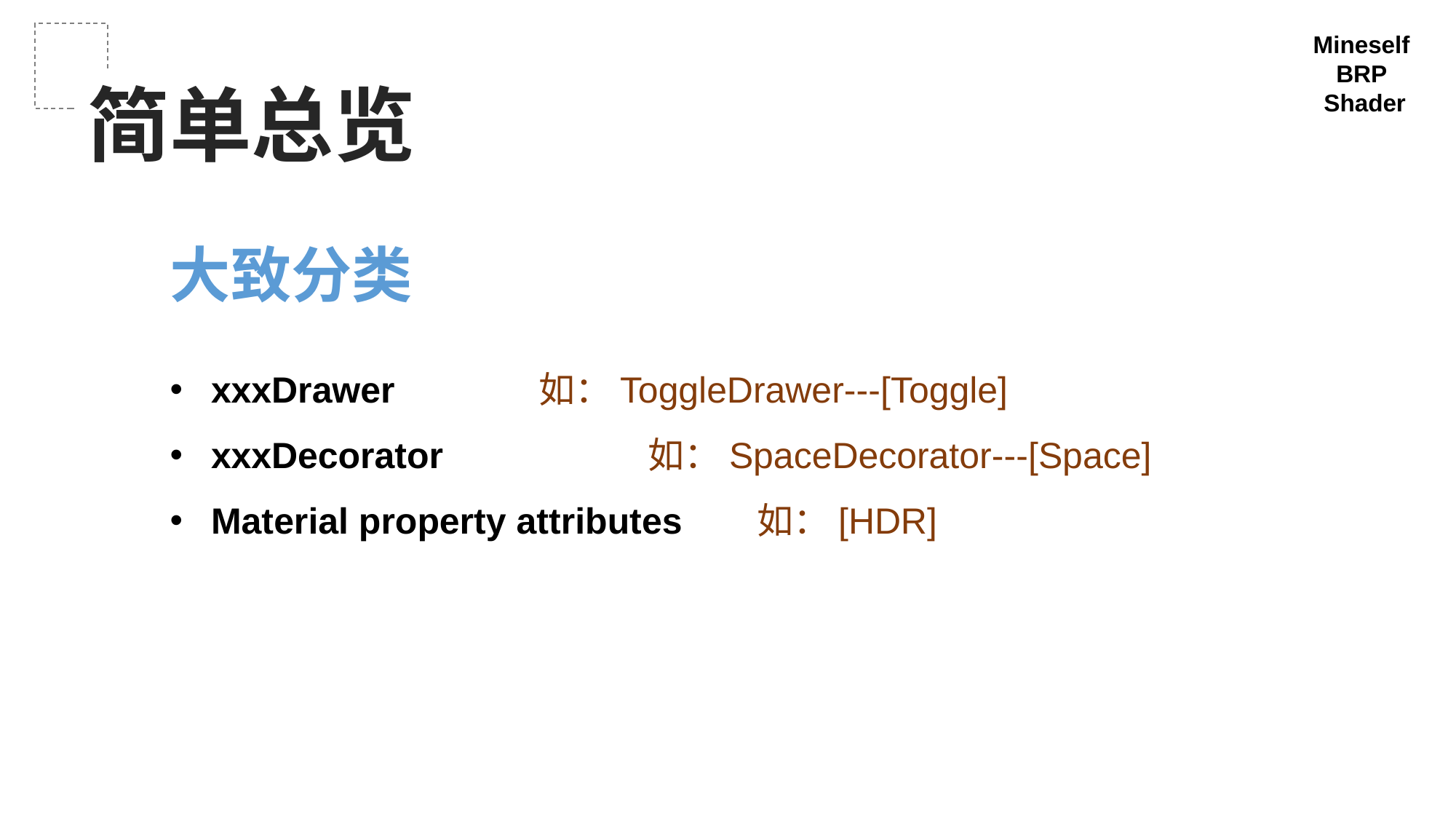

Mineself
BRP
Shader

简单总览
大致分类
xxxDrawer		如：ToggleDrawer---[Toggle]
xxxDecorator		如：SpaceDecorator---[Space]
Material property attributes	如：[HDR]